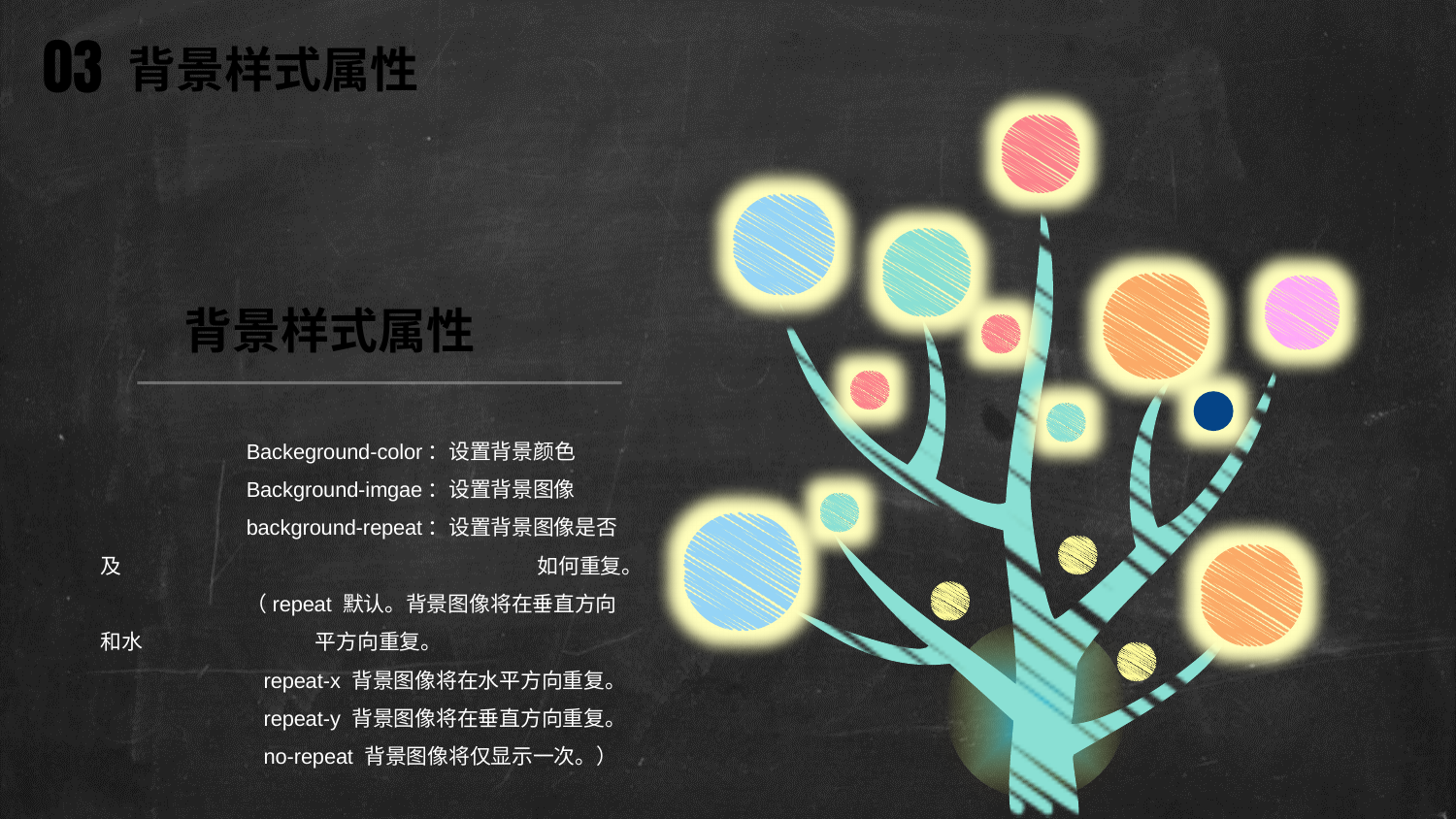

03
背景样式属性

背景样式属性
	Backeground-color：设置背景颜色
	Background-imgae：设置背景图像
	background-repeat：设置背景图像是否及			如何重复。
	（repeat 默认。背景图像将在垂直方向和水	               平方向重复。
	   repeat-x 背景图像将在水平方向重复。
	   repeat-y 背景图像将在垂直方向重复。
	   no-repeat 背景图像将仅显示一次。）